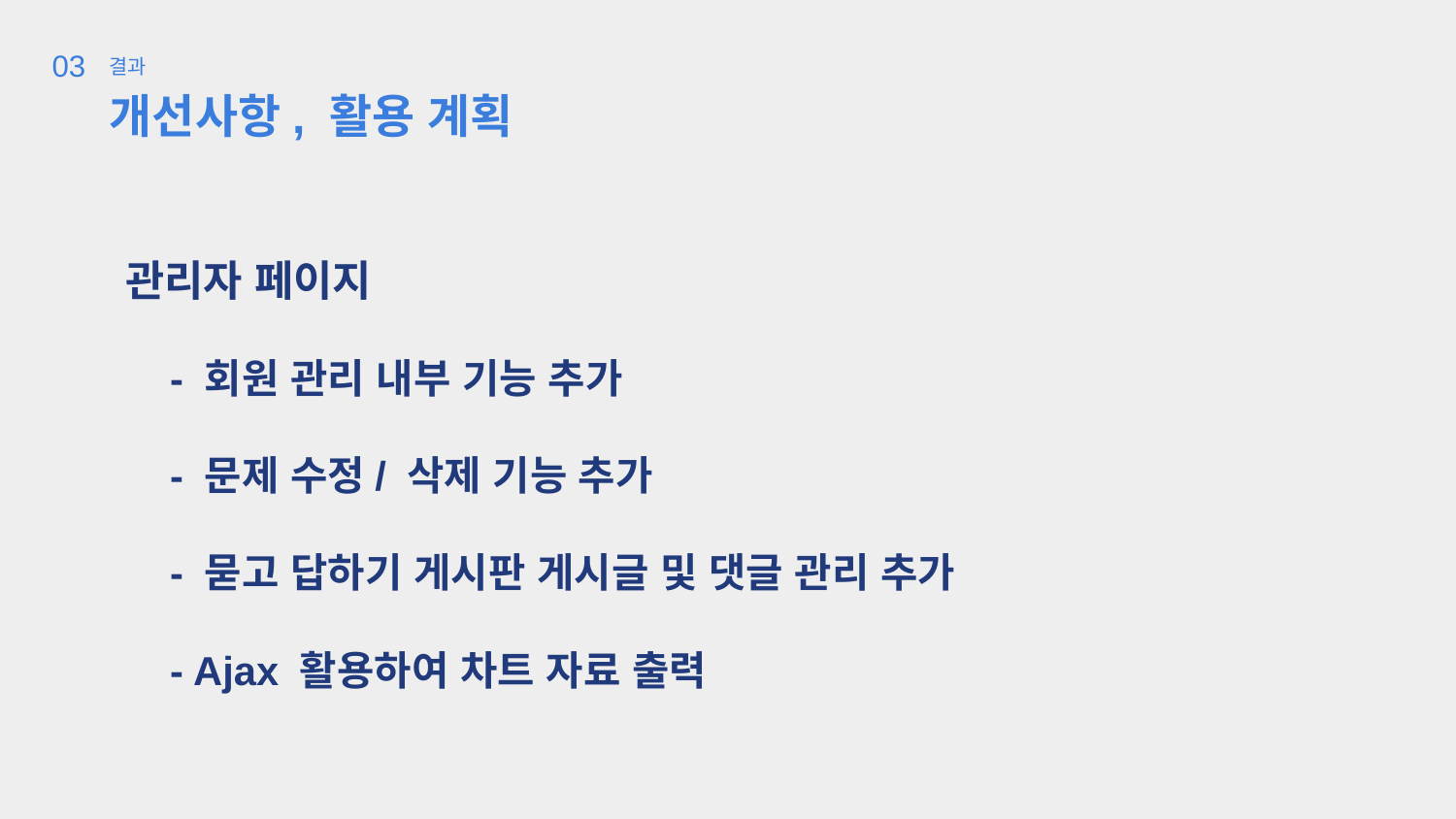

03
결과
개선사항, 활용 계획
관리자 페이지

    - 회원 관리 내부 기능 추가

    - 문제 수정/ 삭제 기능 추가

    - 묻고 답하기 게시판 게시글 및 댓글 관리 추가

    - Ajax 활용하여 차트 자료 출력